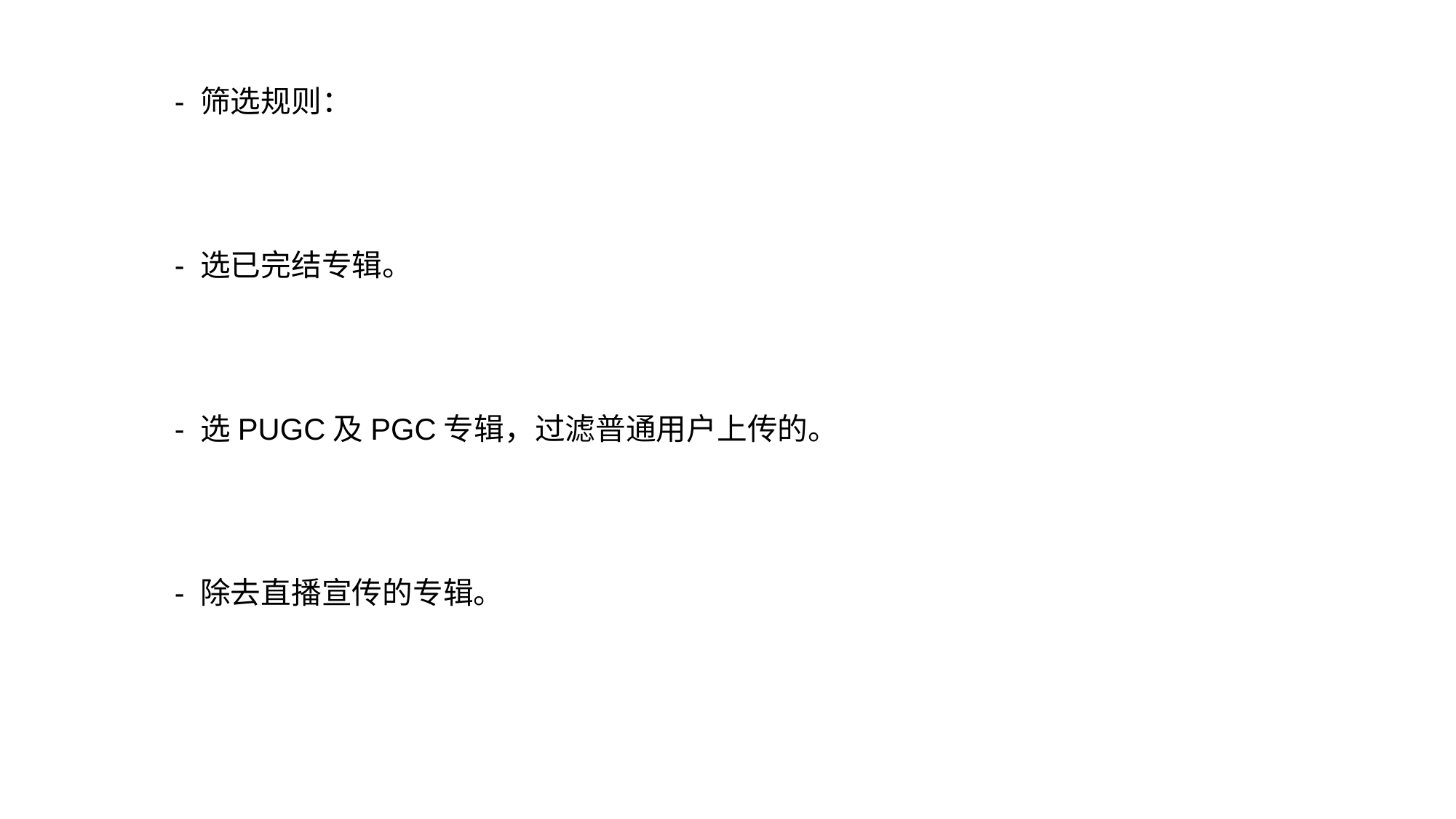

- 筛选规则：

- 选已完结专辑。
- 选PUGC及PGC专辑，过滤普通用户上传的。
- 除去直播宣传的专辑。